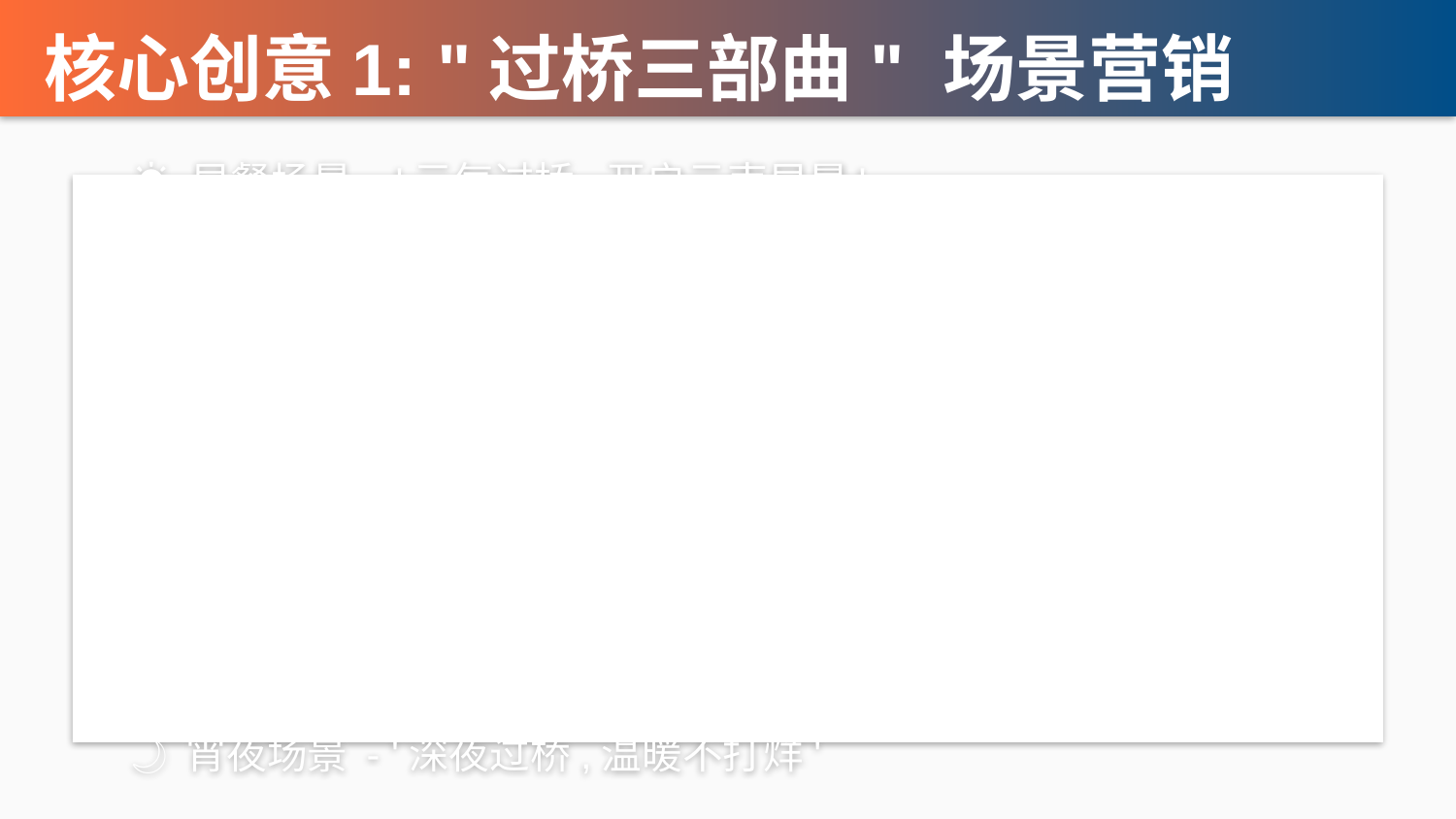

核心创意1: "过桥三部曲" 场景营销

☀️ 早餐场景 - '元气过桥,开启云南早晨'
   定位: 轻食早餐,营养健康 | 客单价: 20-25元

🍱 午餐场景 - '正宗过桥,云南味道正当时'
   定位: 商务简餐,高效美味 | 客单价: 30-40元

🌙 宵夜场景 - '深夜过桥,温暖不打烊'
   定位: 夜宵治愈,社交聚会 | 客单价: 35-50元